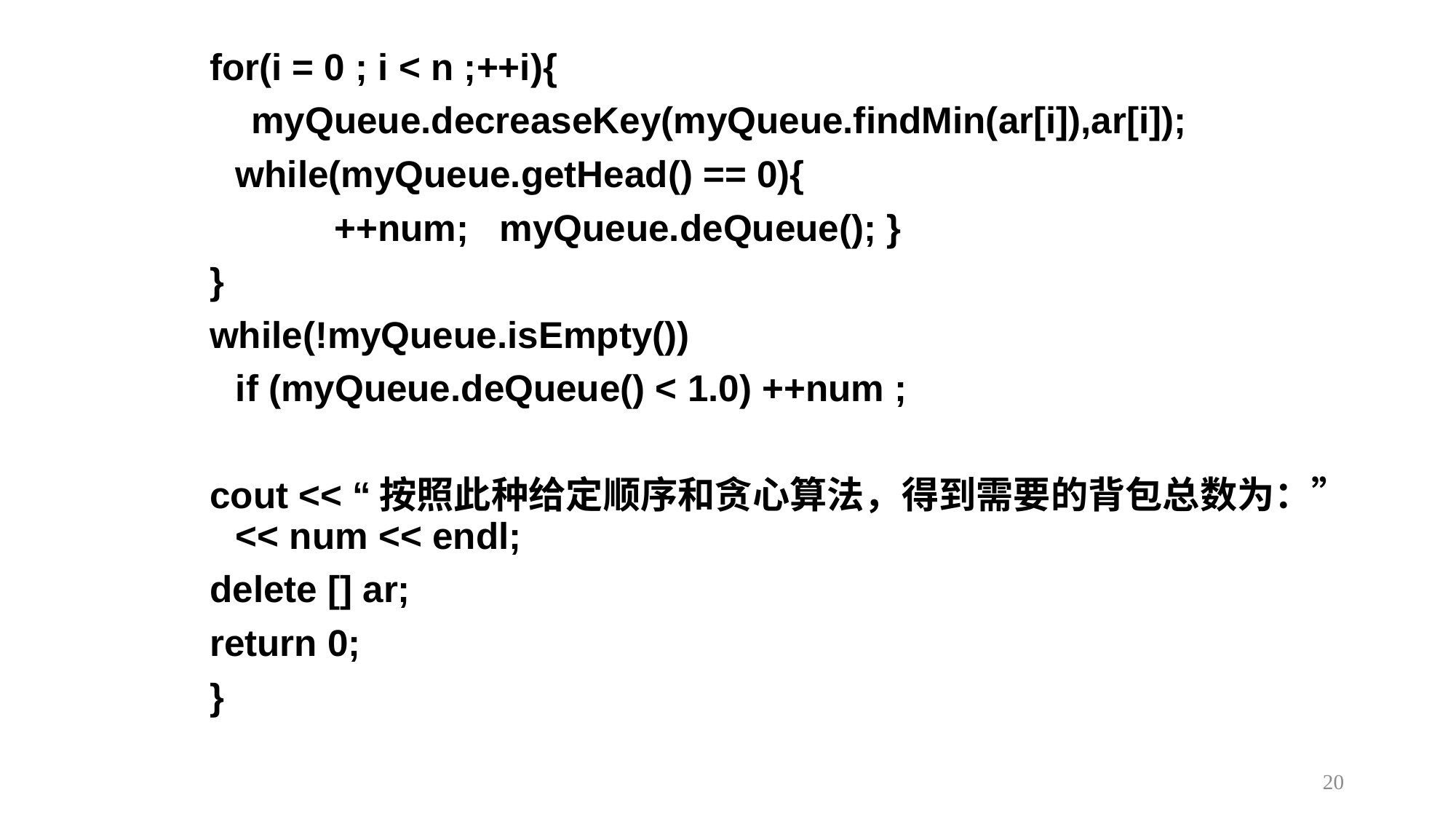

for(i = 0 ; i < n ;++i){
    myQueue.decreaseKey(myQueue.findMin(ar[i]),ar[i]);
	while(myQueue.getHead() == 0){
            ++num;   myQueue.deQueue(); }
}
while(!myQueue.isEmpty())
	if (myQueue.deQueue() < 1.0) ++num ;

cout << “按照此种给定顺序和贪心算法，得到需要的背包总数为：” << num << endl;
delete [] ar;
return 0;
}

20